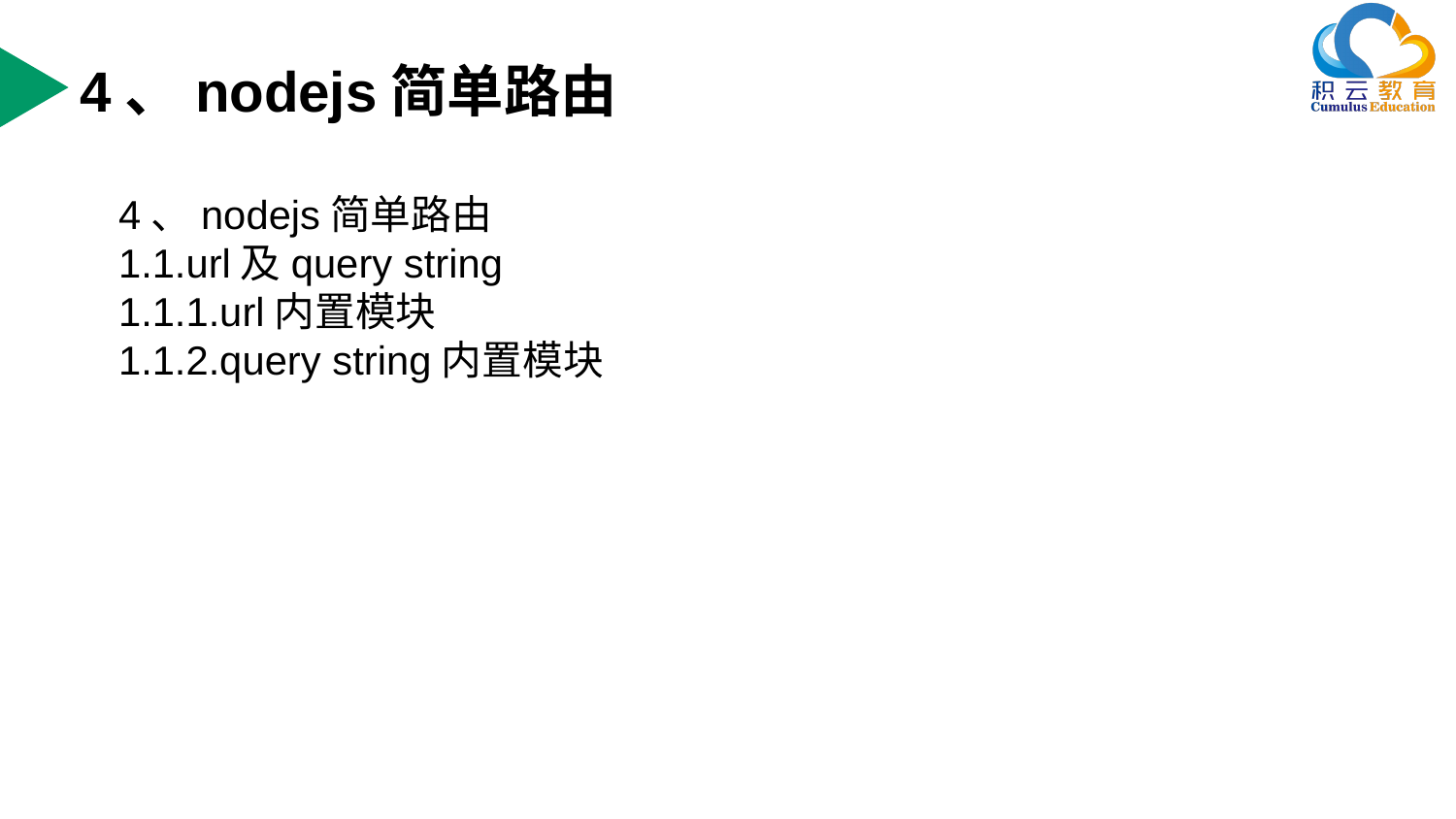

4、nodejs简单路由
4、nodejs简单路由
1.1.url及query string
1.1.1.url内置模块
1.1.2.query string内置模块